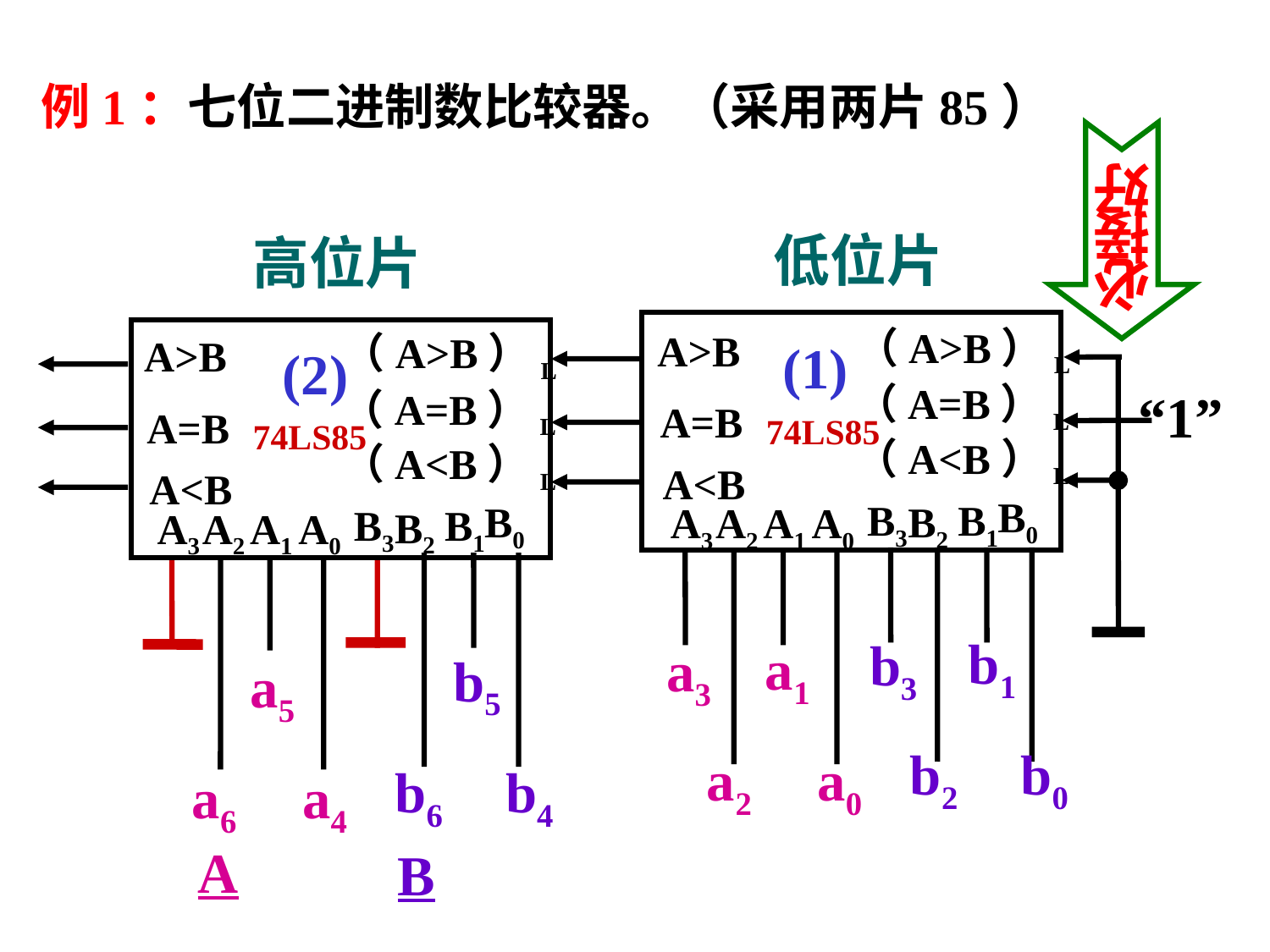

例1：七位二进制数比较器。（采用两片85）
必
接
好
低位片
高位片

A>B
（A>B）L
（A=B）L
A=B
74LS85
（A<B）L
A<B
B0
B3
B1
B2
A3
A2
A1
A0
A>B
（A>B）L
（A=B）L
A=B
74LS85
（A<B）L
A<B
B0
B3
B1
B2
A3
A2
A1
A0

(1)
(2)

“1”

b1
b3
b5
b2
b0
b6
b4
B

a1
a3
a2
a0

a5
a6
a4
A